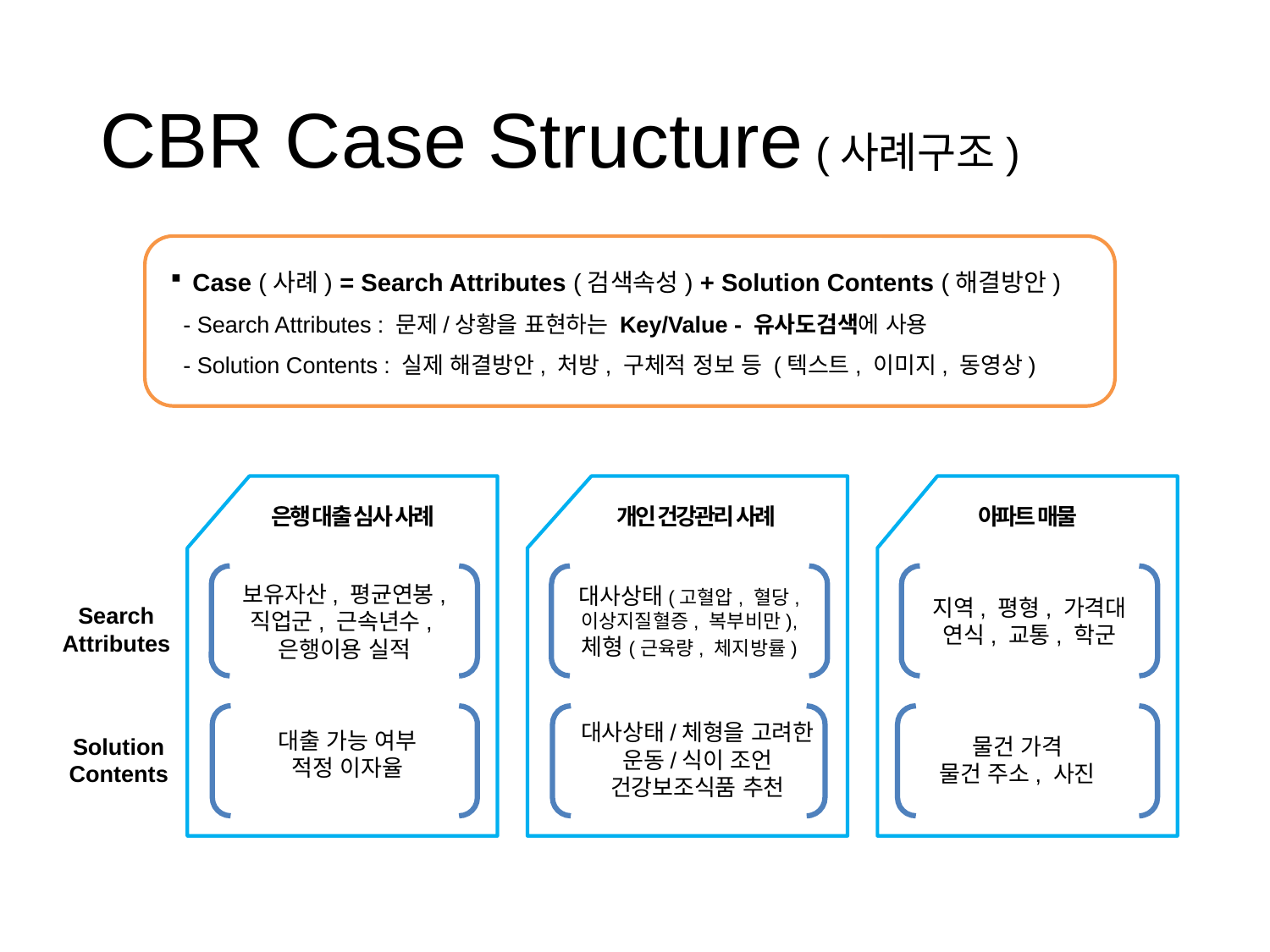

CBR Case Structure (사례구조)

Case (사례) = Search Attributes (검색속성) + Solution Contents (해결방안)
  - Search Attributes : 문제/상황을 표현하는 Key/Value - 유사도검색에 사용
  - Solution Contents : 실제 해결방안, 처방, 구체적 정보 등 (텍스트, 이미지, 동영상)

은행 대출 심사 사례
개인 건강관리 사례
아파트 매물
보유자산, 평균연봉,
직업군, 근속년수,
은행이용 실적
대사상태(고혈압, 혈당, 이상지질혈증, 복부비만),
체형(근육량, 체지방률)
지역, 평형, 가격대
연식, 교통, 학군
Search Attributes

Solution Contents
대사상태/체형을 고려한 운동/식이 조언
건강보조식품 추천

대출 가능 여부
적정 이자율

물건 가격
물건 주소, 사진